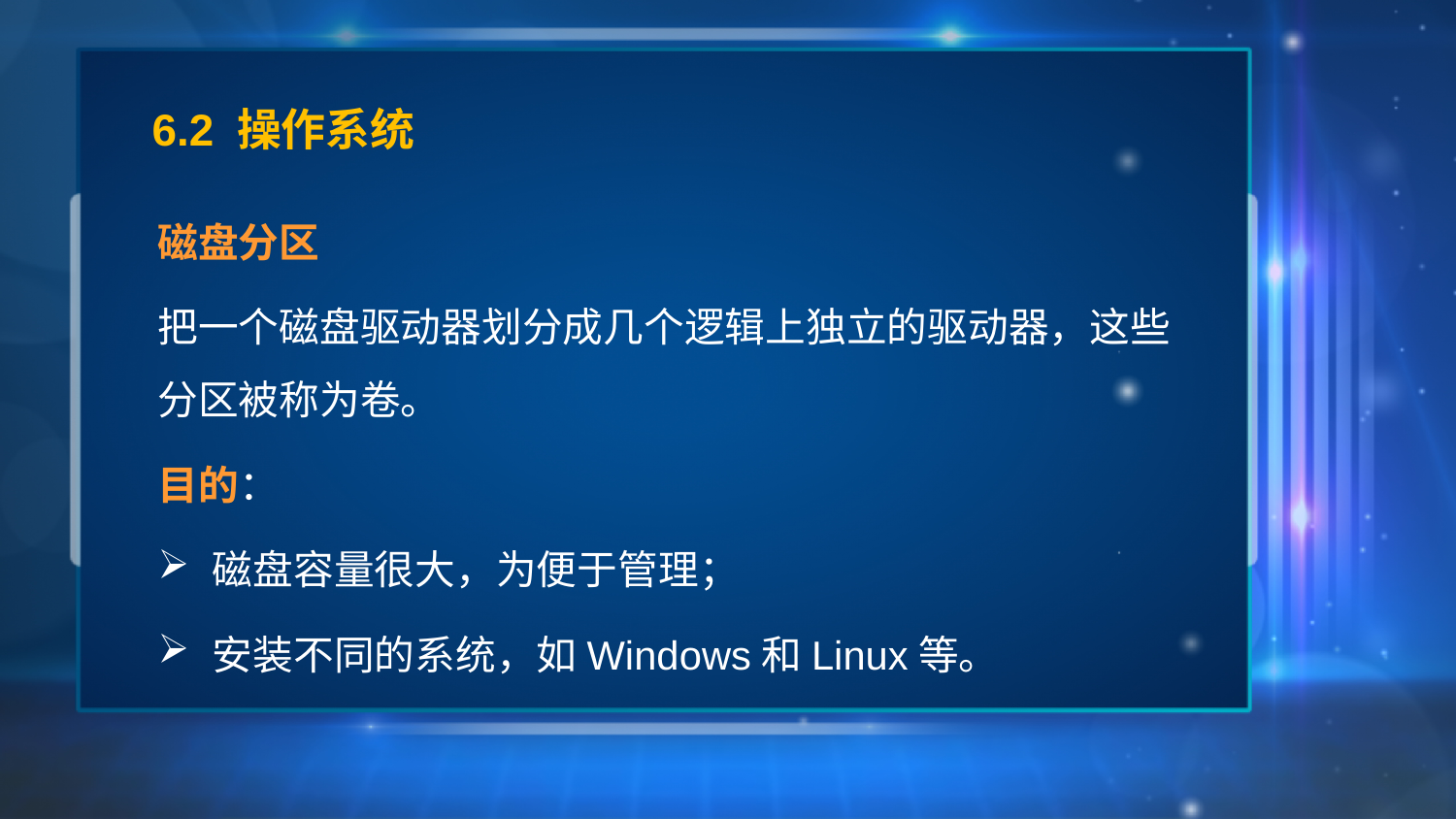

# 6.2 操作系统
磁盘分区
把一个磁盘驱动器划分成几个逻辑上独立的驱动器，这些分区被称为卷。
目的：
磁盘容量很大，为便于管理；
安装不同的系统，如Windows和Linux等。